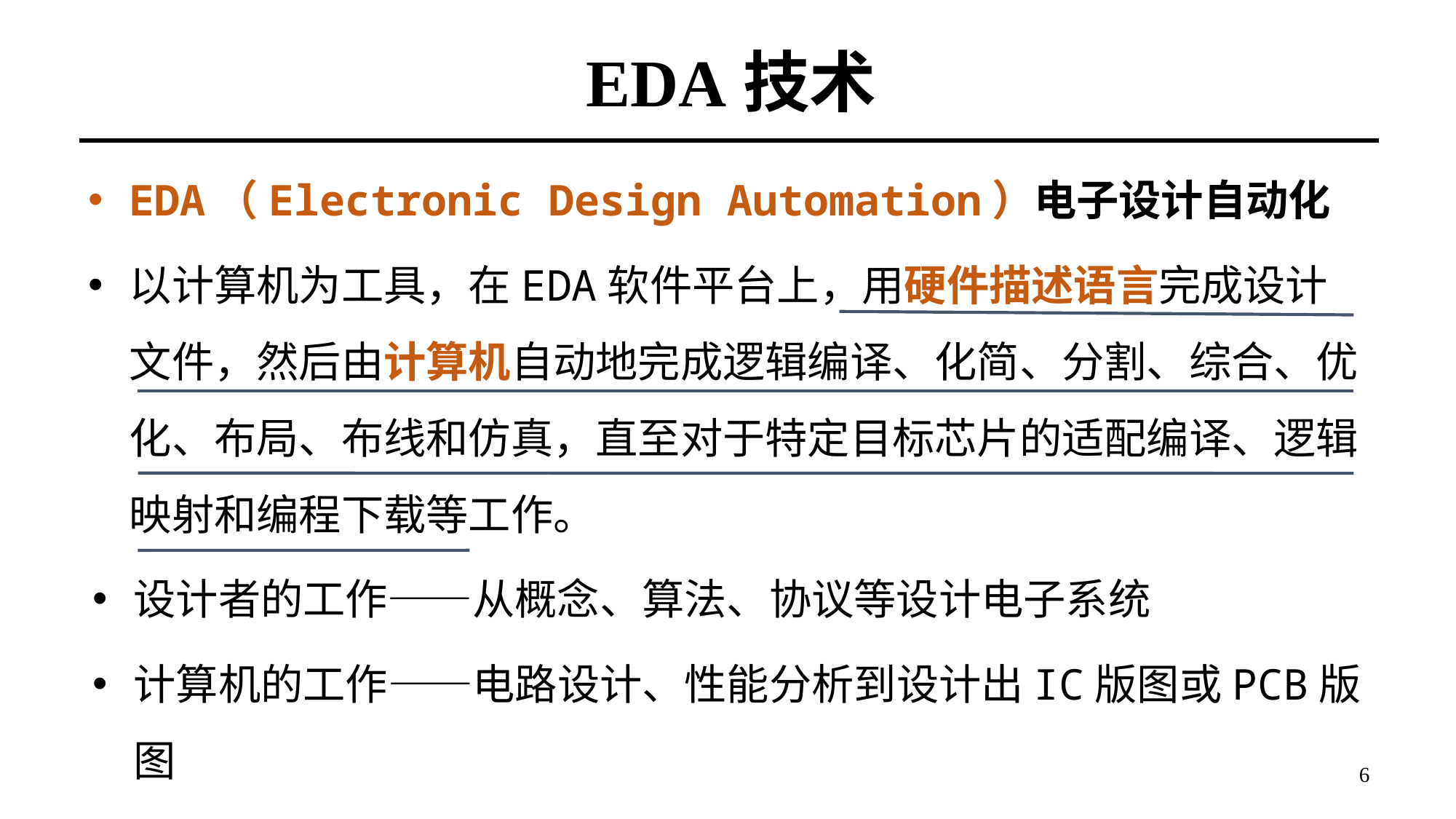

# EDA技术
EDA（Electronic Design Automation）电子设计自动化
以计算机为工具，在EDA软件平台上，用硬件描述语言完成设计文件，然后由计算机自动地完成逻辑编译、化简、分割、综合、优化、布局、布线和仿真，直至对于特定目标芯片的适配编译、逻辑映射和编程下载等工作。

设计者的工作——从概念、算法、协议等设计电子系统
计算机的工作——电路设计、性能分析到设计出IC版图或PCB版图
6